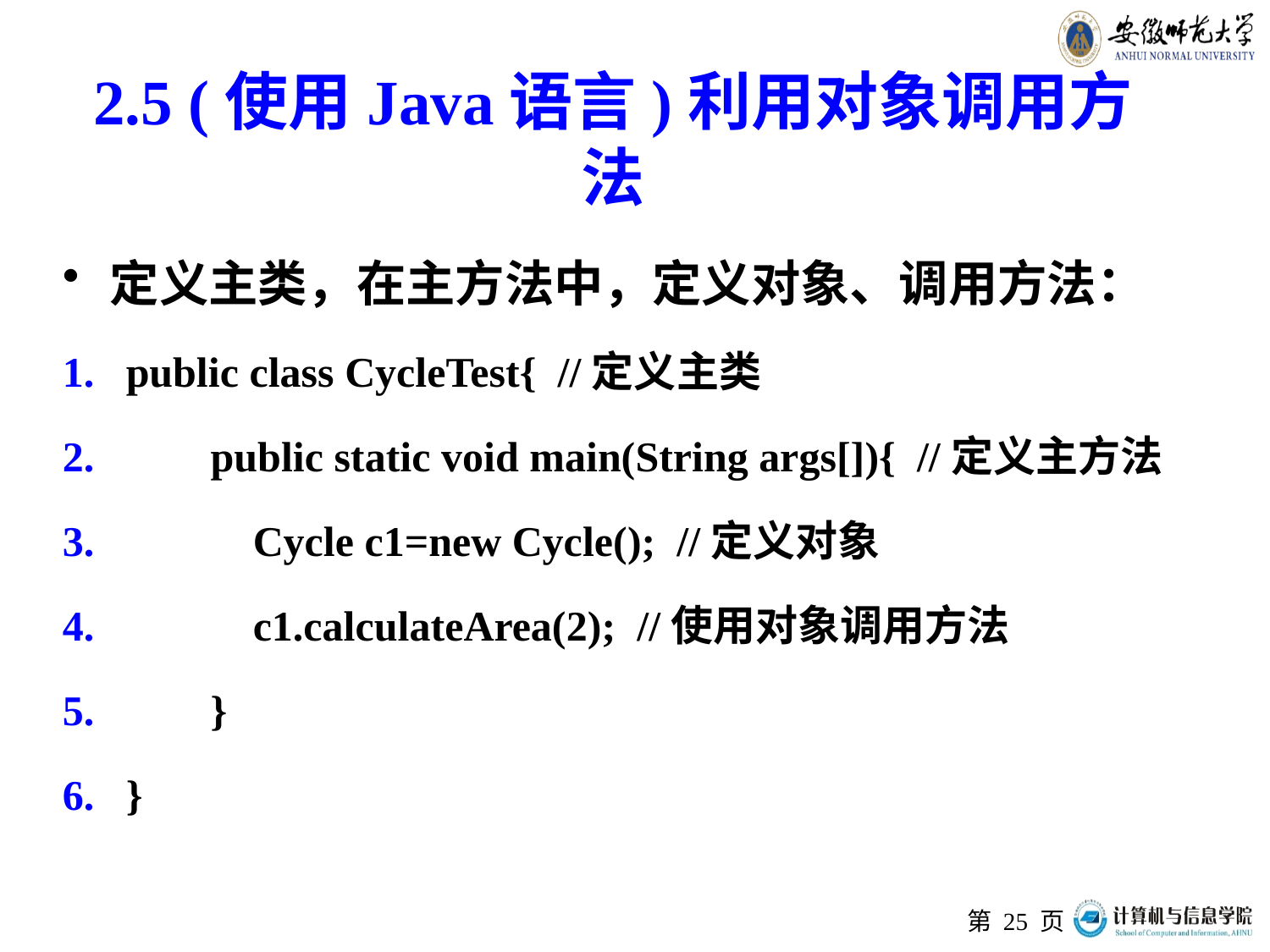

# 2.5 (使用Java语言)利用对象调用方法
定义主类，在主方法中，定义对象、调用方法：
public class CycleTest{  //定义主类
        public static void main(String args[]){  //定义主方法
            Cycle c1=new Cycle();  //定义对象
            c1.calculateArea(2);  //使用对象调用方法
        }
}
第 25 页